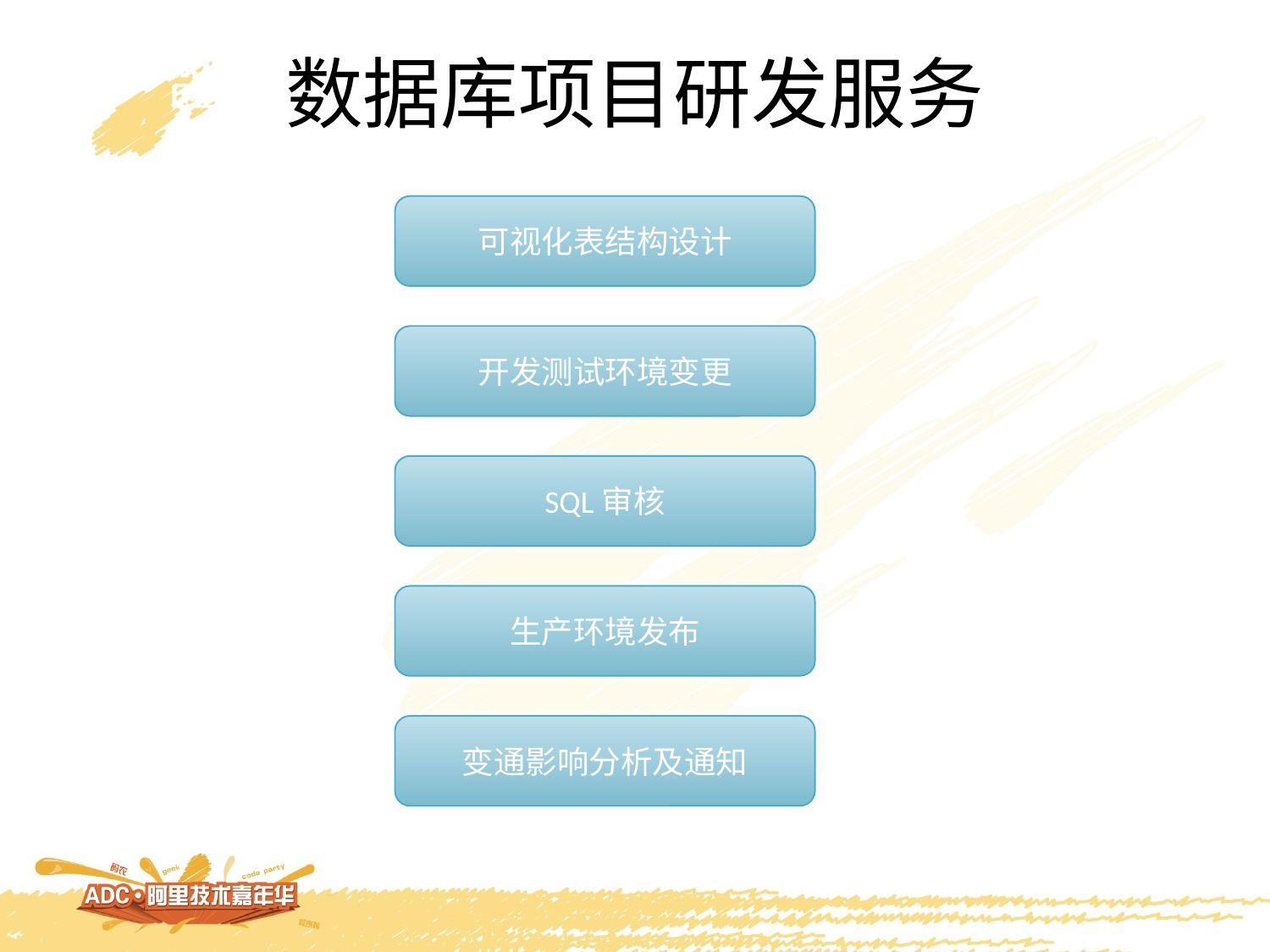

# 数据库项目研发服务

可视化表结构设计
开发测试环境变更
SQL审核
生产环境发布
变通影响分析及通知